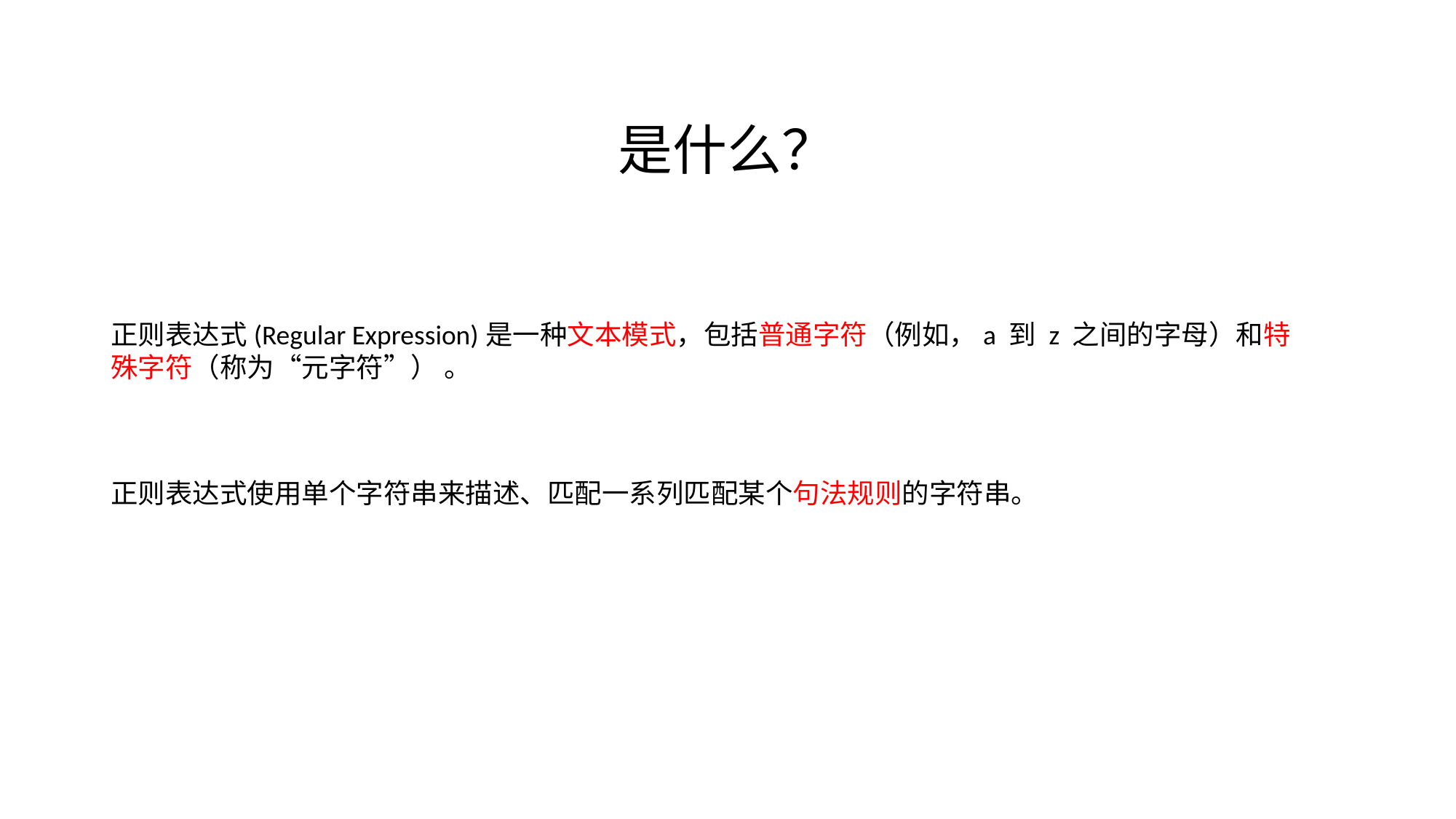

# 是什么？
正则表达式(Regular Expression)是一种文本模式，包括普通字符（例如，a 到 z 之间的字母）和特殊字符（称为“元字符”） 。
正则表达式使用单个字符串来描述、匹配一系列匹配某个句法规则的字符串。